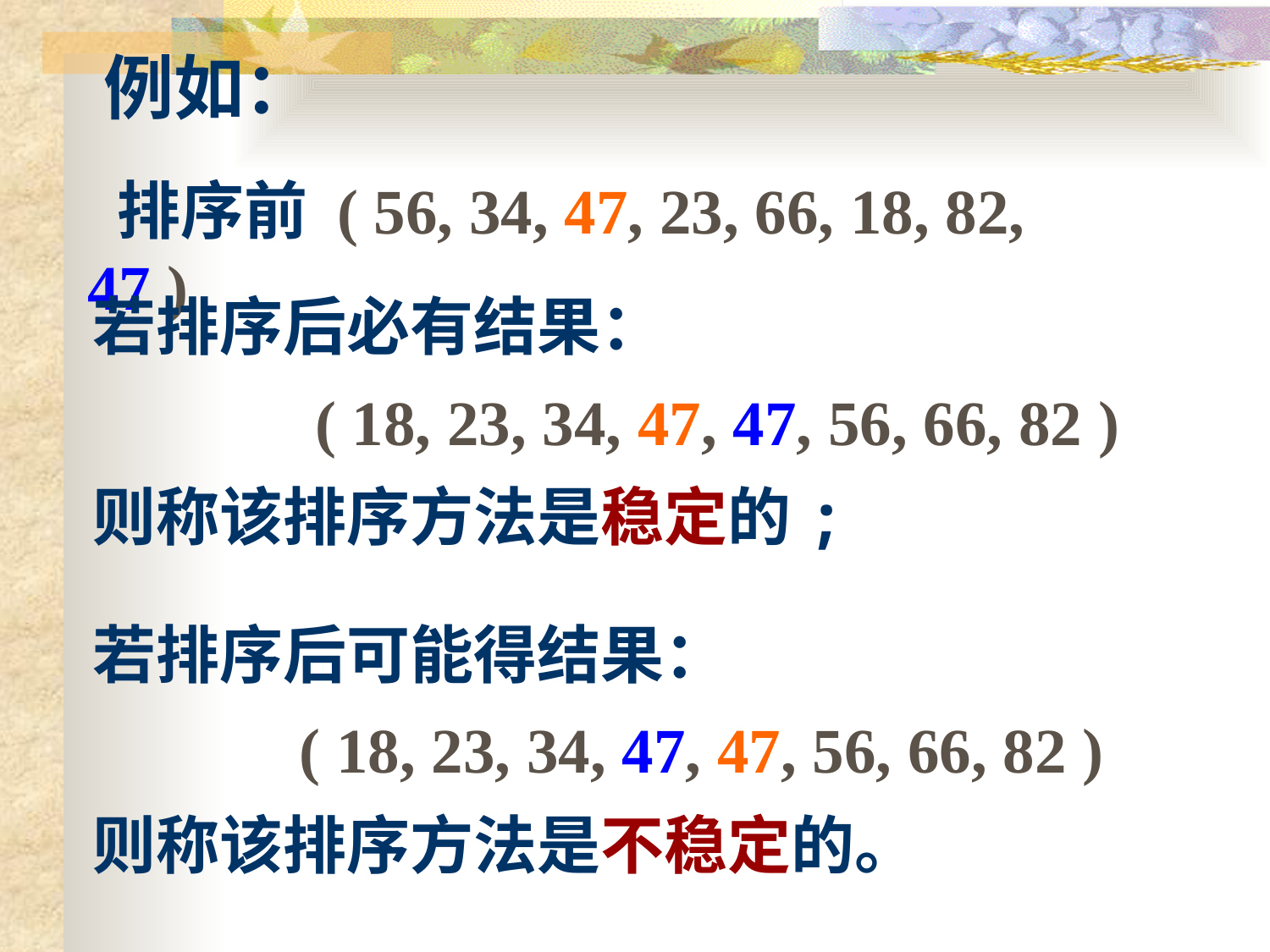

例如：
 排序前 ( 56, 34, 47, 23, 66, 18, 82, 47 )
若排序后必有结果：
              ( 18, 23, 34, 47, 47, 56, 66, 82 )
则称该排序方法是稳定的;
若排序后可能得结果：
             ( 18, 23, 34, 47, 47, 56, 66, 82 )
则称该排序方法是不稳定的。